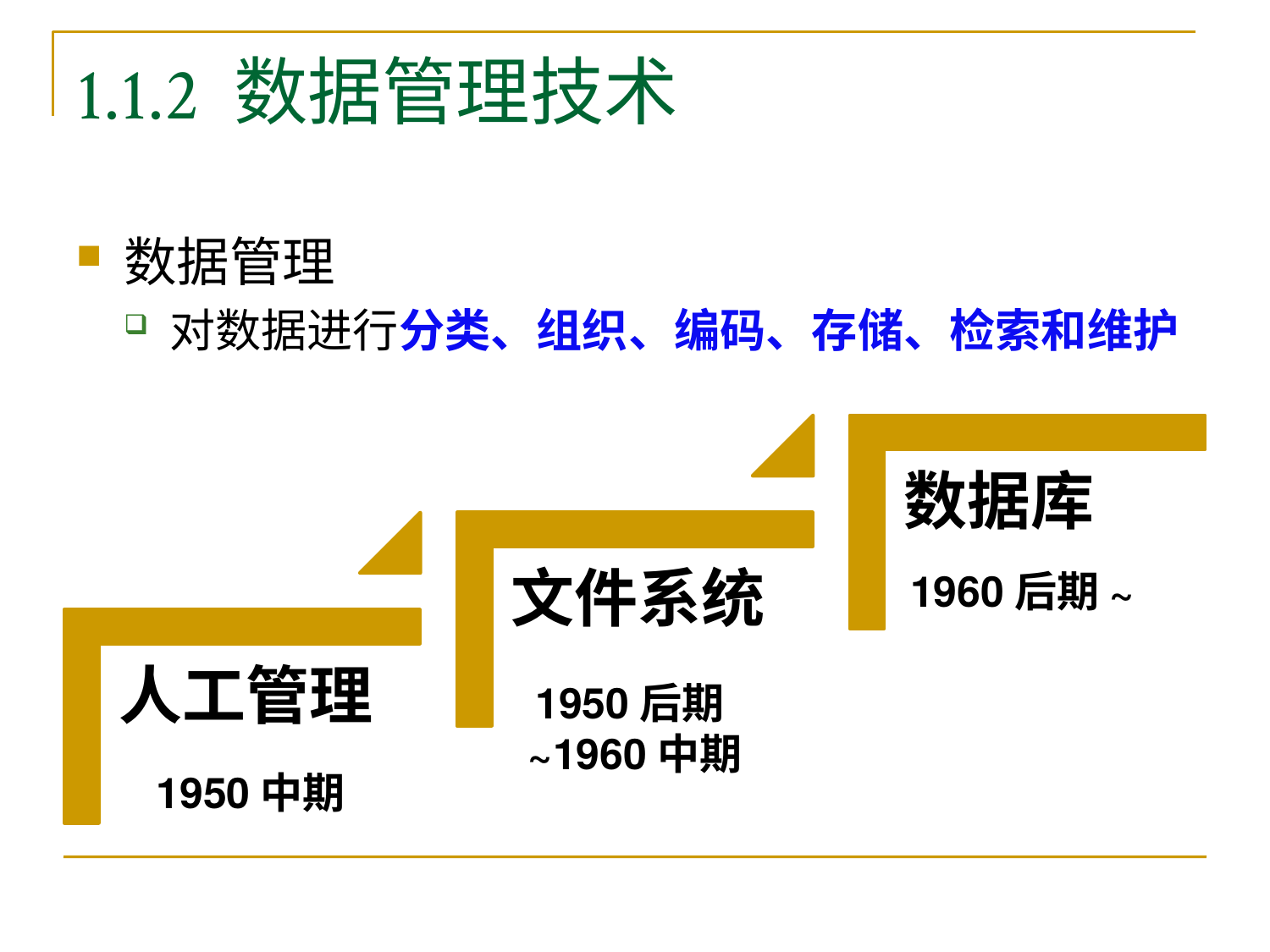

# 1.1.2 数据管理技术
数据管理
对数据进行分类、组织、编码、存储、检索和维护

人工管理
文件系统
数据库
1960后期~
1950后期~1960中期
1950中期